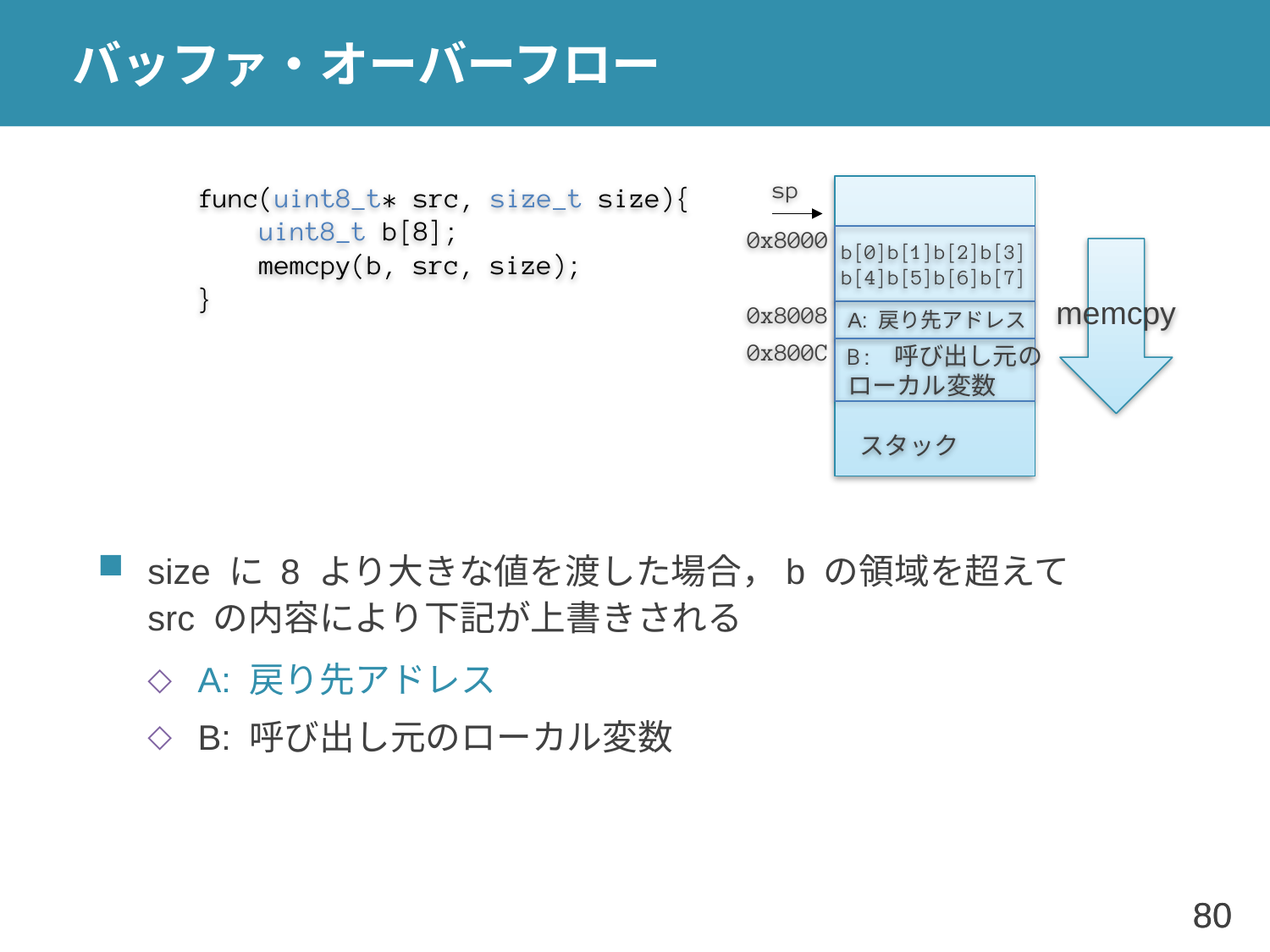

# バッファ・オーバーフロー
sp

func(uint8_t* src, size_t size){
    uint8_t b[8];
    memcpy(b, src, size);
}

0x8000
b[0]b[1]b[2]b[3]
b[4]b[5]b[6]b[7]
memcpy
A: 戻り先アドレス
0x8008
B: 呼び出し元の
ローカル変数
0x800C
size に 8 より大きな値を渡した場合，b の領域を超えて
src の内容により下記が上書きされる
A: 戻り先アドレス
B: 呼び出し元のローカル変数
スタック